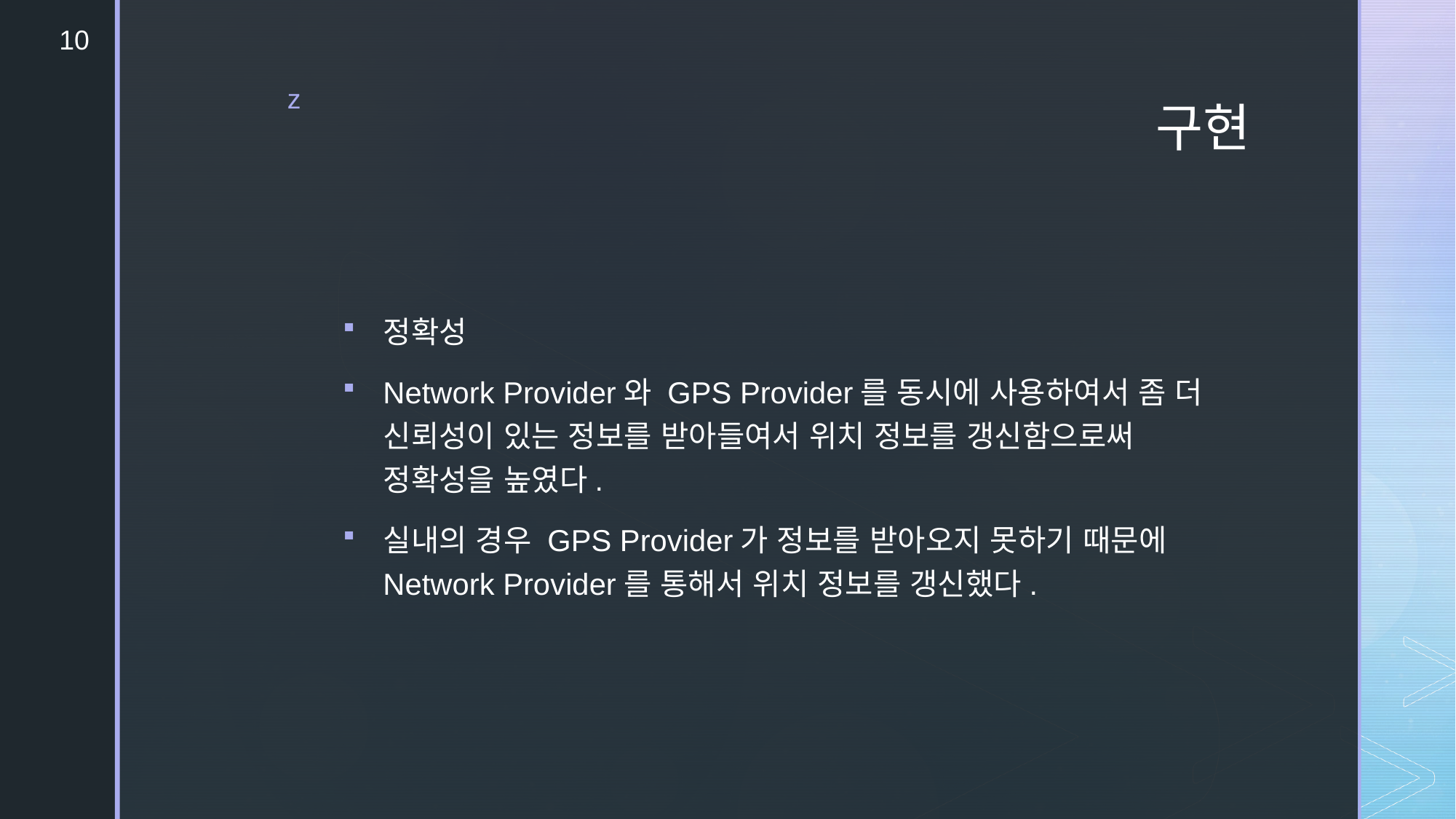

10
# 구현
정확성
Network Provider와 GPS Provider를 동시에 사용하여서 좀 더 신뢰성이 있는 정보를 받아들여서 위치 정보를 갱신함으로써 정확성을 높였다.
실내의 경우 GPS Provider가 정보를 받아오지 못하기 때문에 Network Provider를 통해서 위치 정보를 갱신했다.